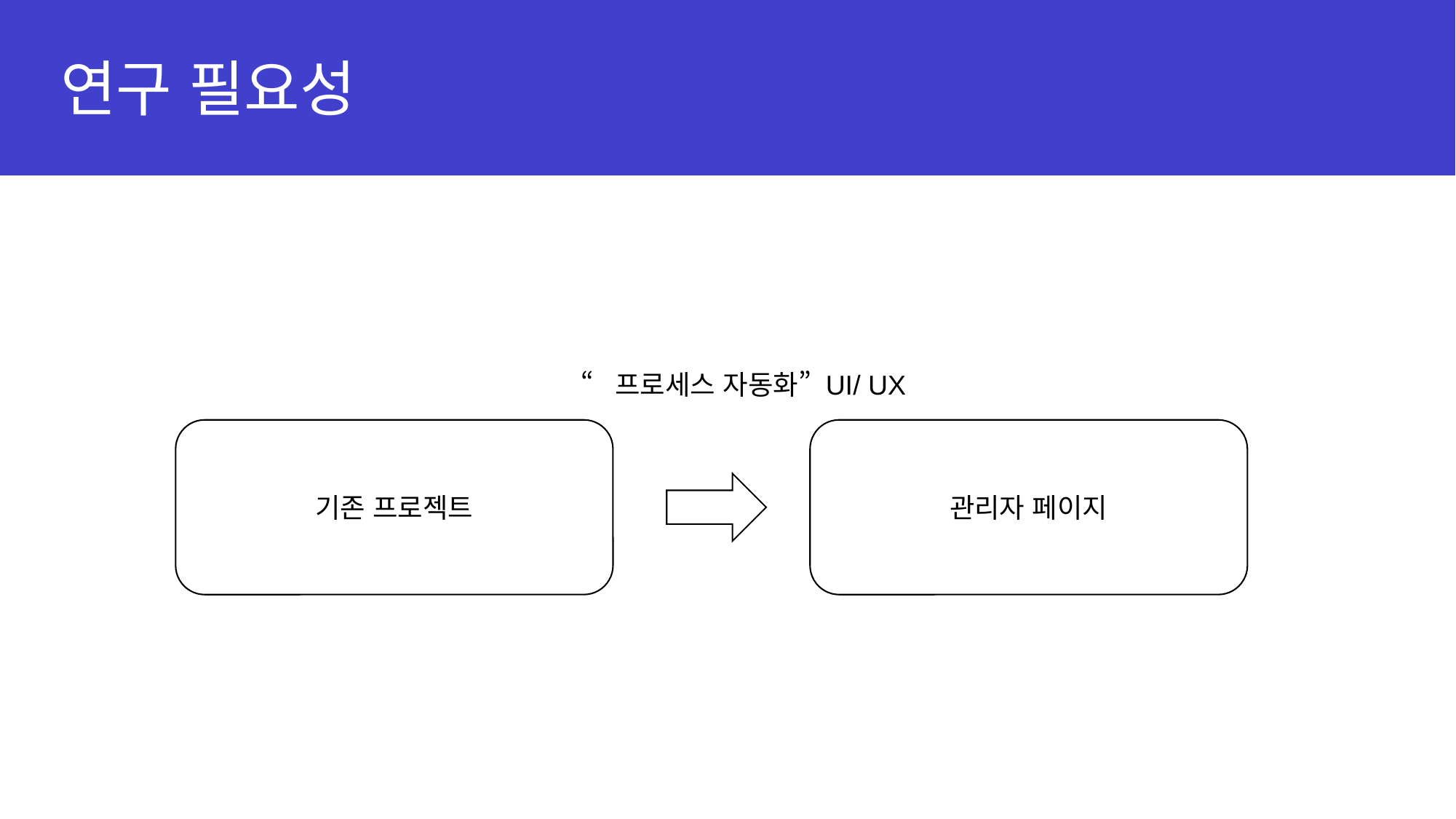

연구 필요성
“프로세스 자동화” UI/ UX
기존 프로젝트
관리자 페이지